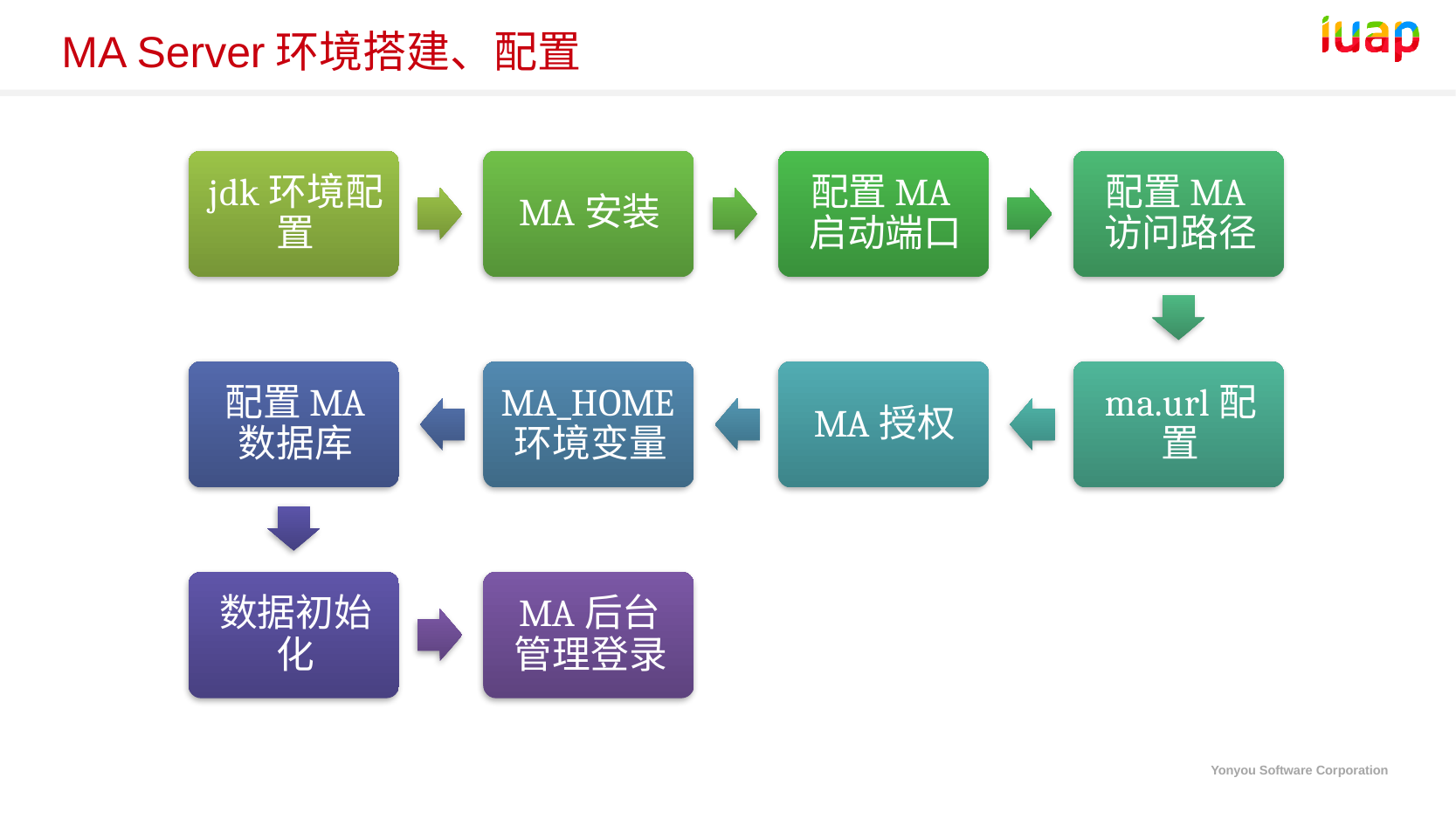

# MA Server环境搭建、配置
jdk环境配置

MA安装

配置MA启动端口

配置MA访问路径

ma.url配置

MA授权

MA_HOME环境变量

配置MA 数据库

数据初始化

MA后台管理登录